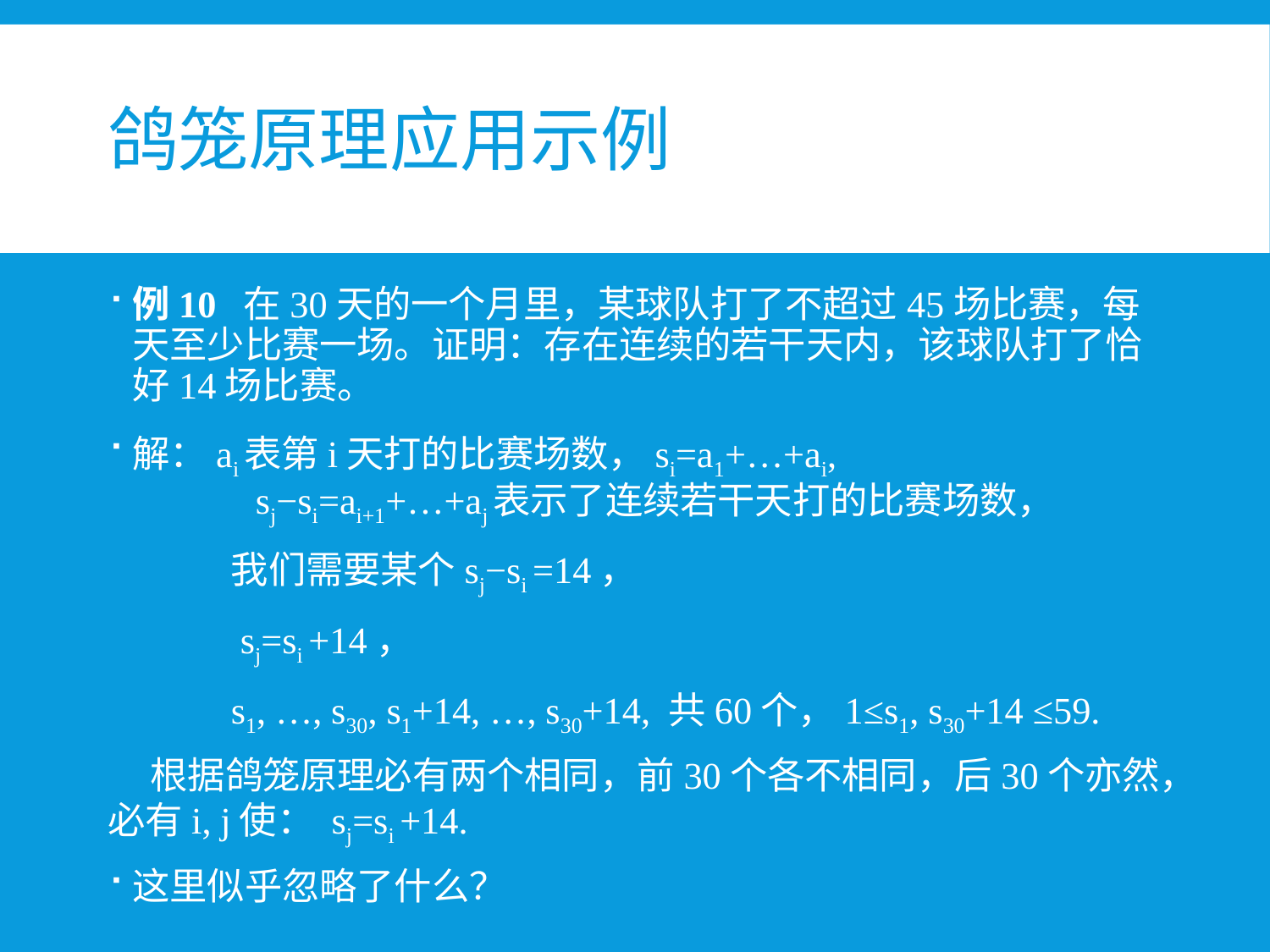

# 鸽笼原理应用示例
例10  在30天的一个月里，某球队打了不超过45场比赛，每天至少比赛一场。证明：存在连续的若干天内，该球队打了恰好14场比赛。
解：ai表第i天打的比赛场数，si=a1+…+ai,
	sj−si=ai+1+…+aj表示了连续若干天打的比赛场数，
	我们需要某个sj−si =14，
	 sj=si +14，
	s1, …, s30, s1+14, …, s30+14, 共60个，1≤s1, s30+14 ≤59.
    根据鸽笼原理必有两个相同，前30个各不相同，后30个亦然，必有i, j使： sj=si +14.
这里似乎忽略了什么？